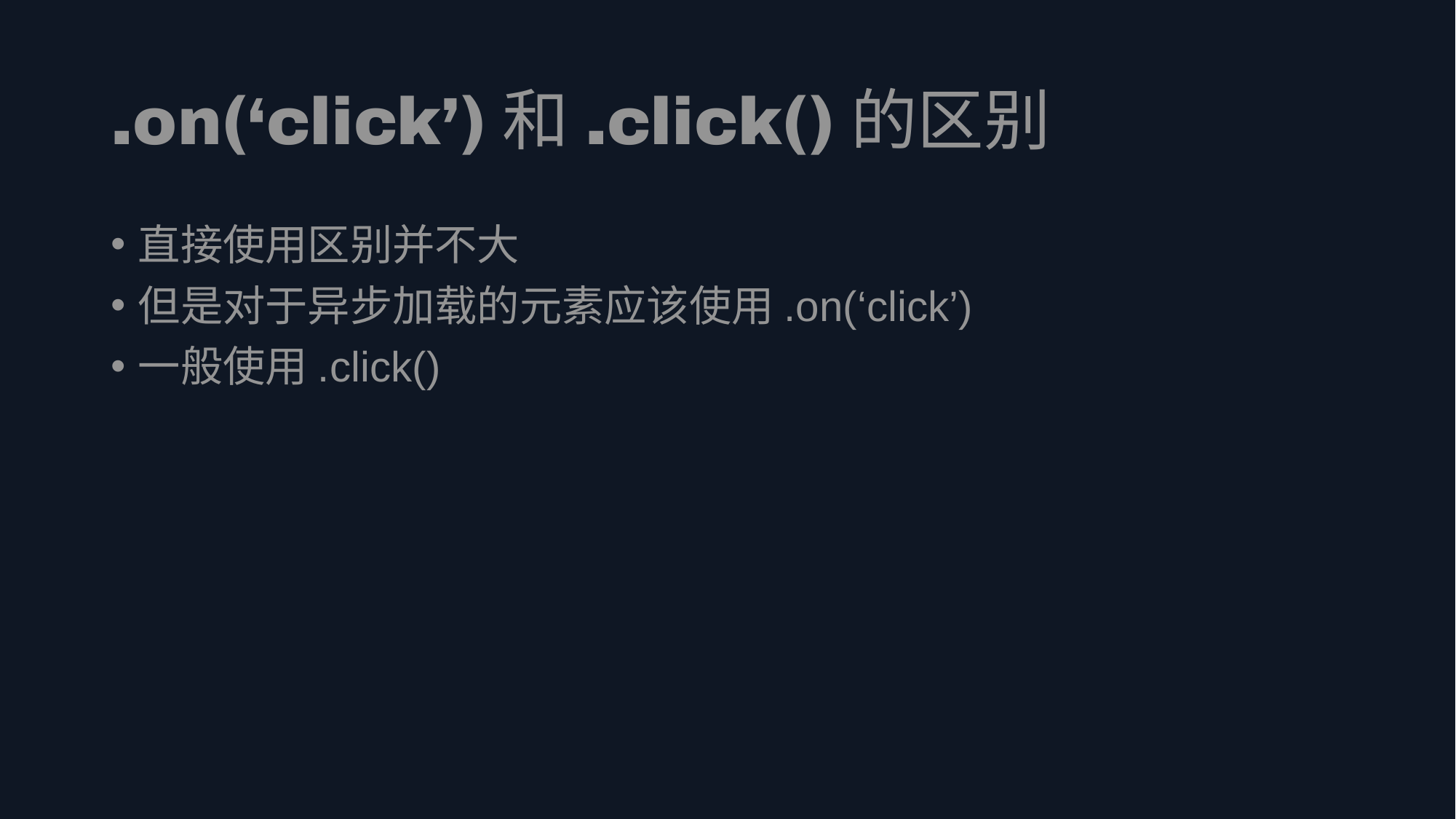

# .on(‘click’)和.click()的区别
直接使用区别并不大
但是对于异步加载的元素应该使用.on(‘click’)
一般使用.click()